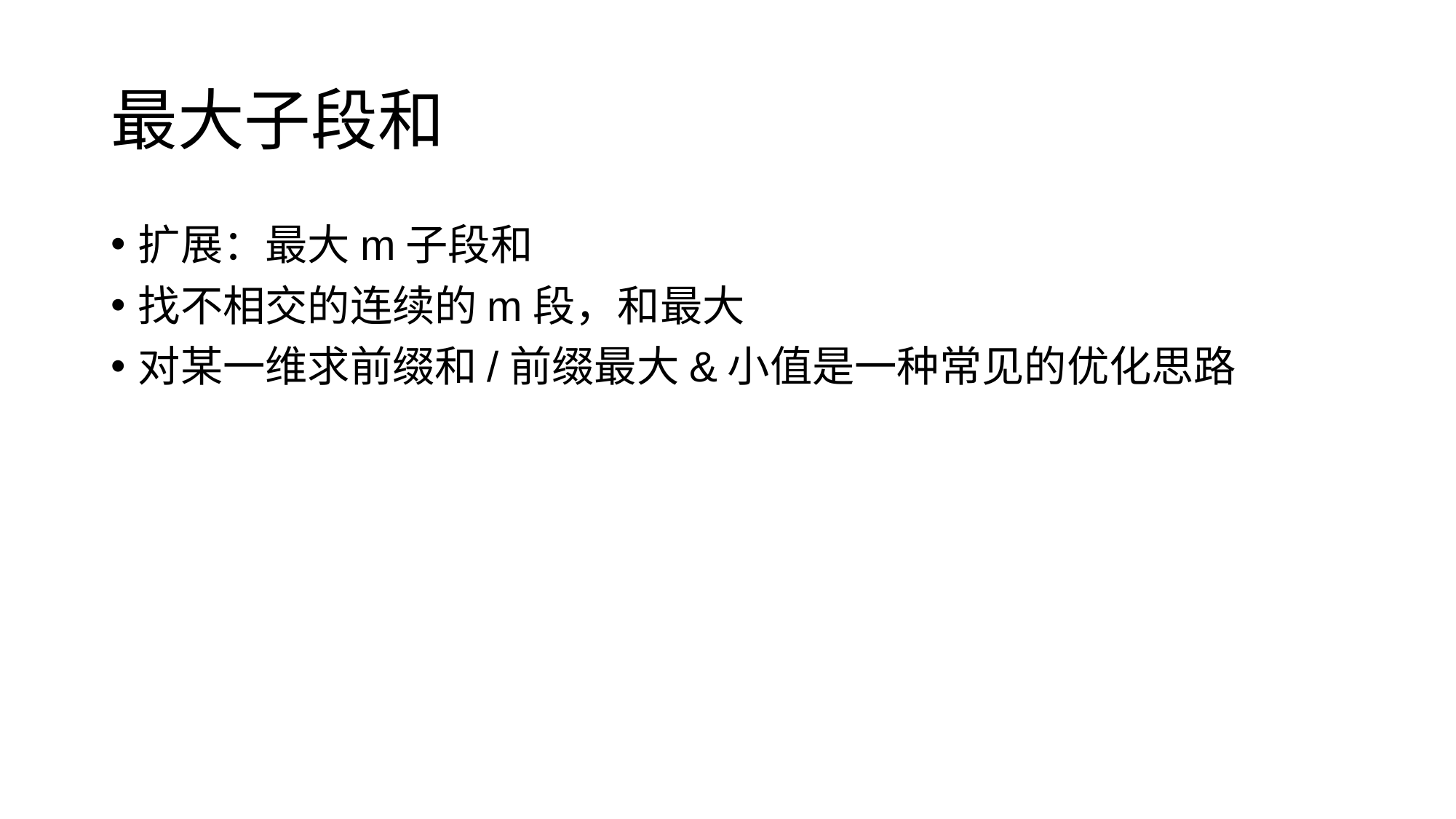

# 最大子段和
扩展：最大m子段和
找不相交的连续的m段，和最大
对某一维求前缀和/前缀最大&小值是一种常见的优化思路